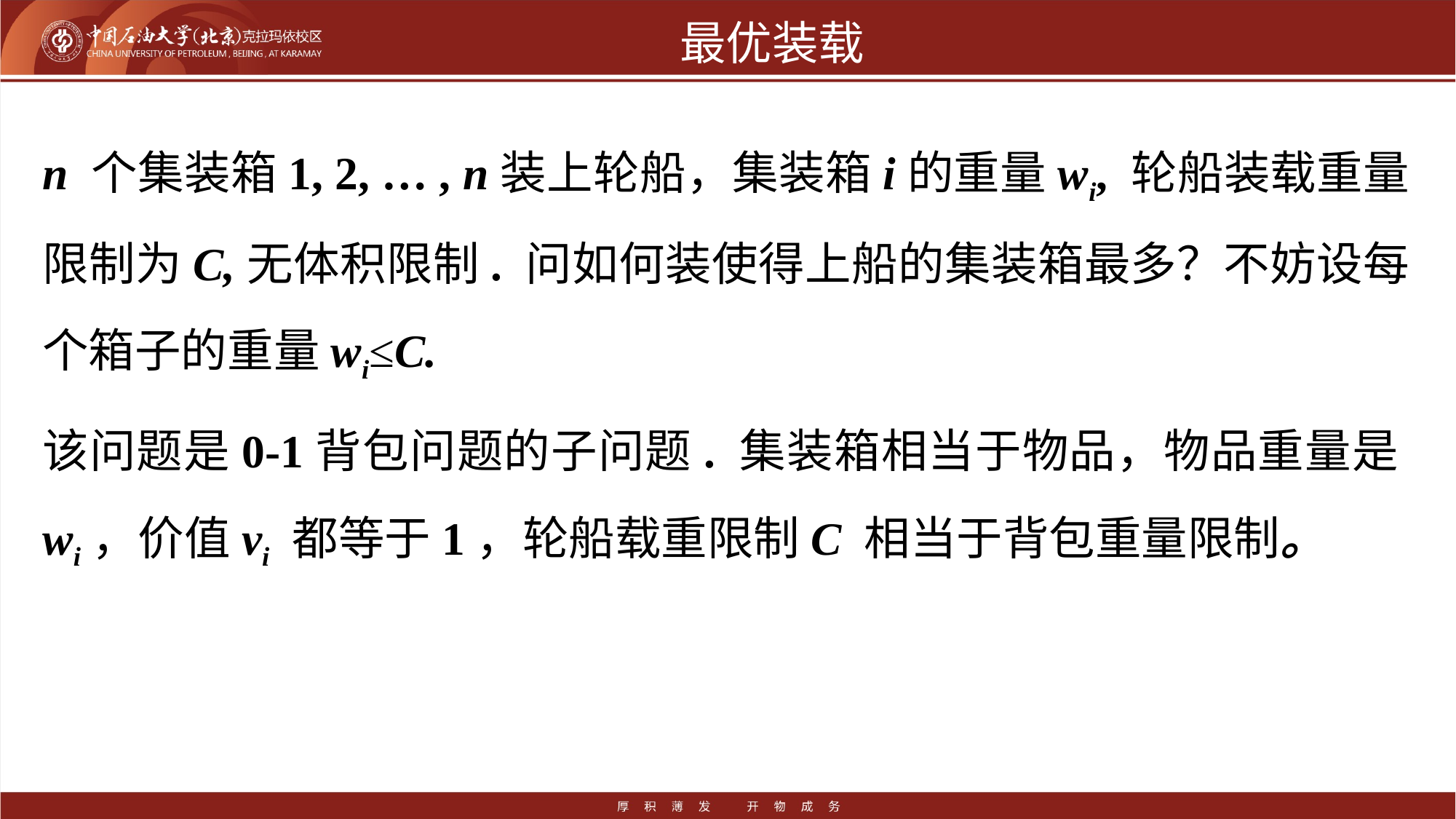

# 最优装载
n 个集装箱1, 2, … , n装上轮船，集装箱i的重量wi, 轮船装载重量限制为C,无体积限制. 问如何装使得上船的集装箱最多？不妨设每个箱子的重量wi≤C.
该问题是0-1背包问题的子问题. 集装箱相当于物品，物品重量是wi，价值vi 都等于1，轮船载重限制C 相当于背包重量限制。